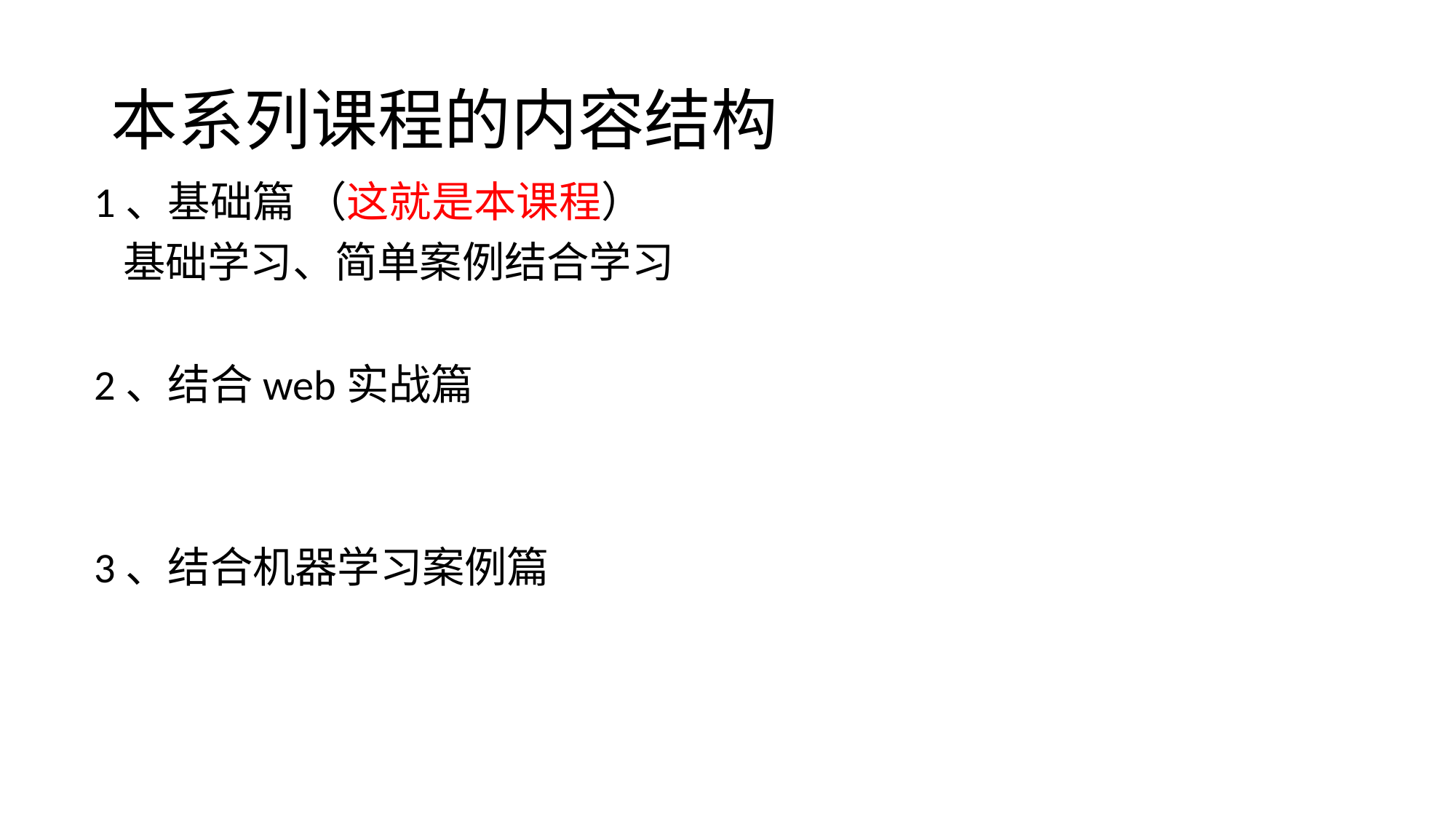

# 本系列课程的内容结构
1、基础篇 （这就是本课程）
  基础学习、简单案例结合学习

2、结合web实战篇

3、结合机器学习案例篇